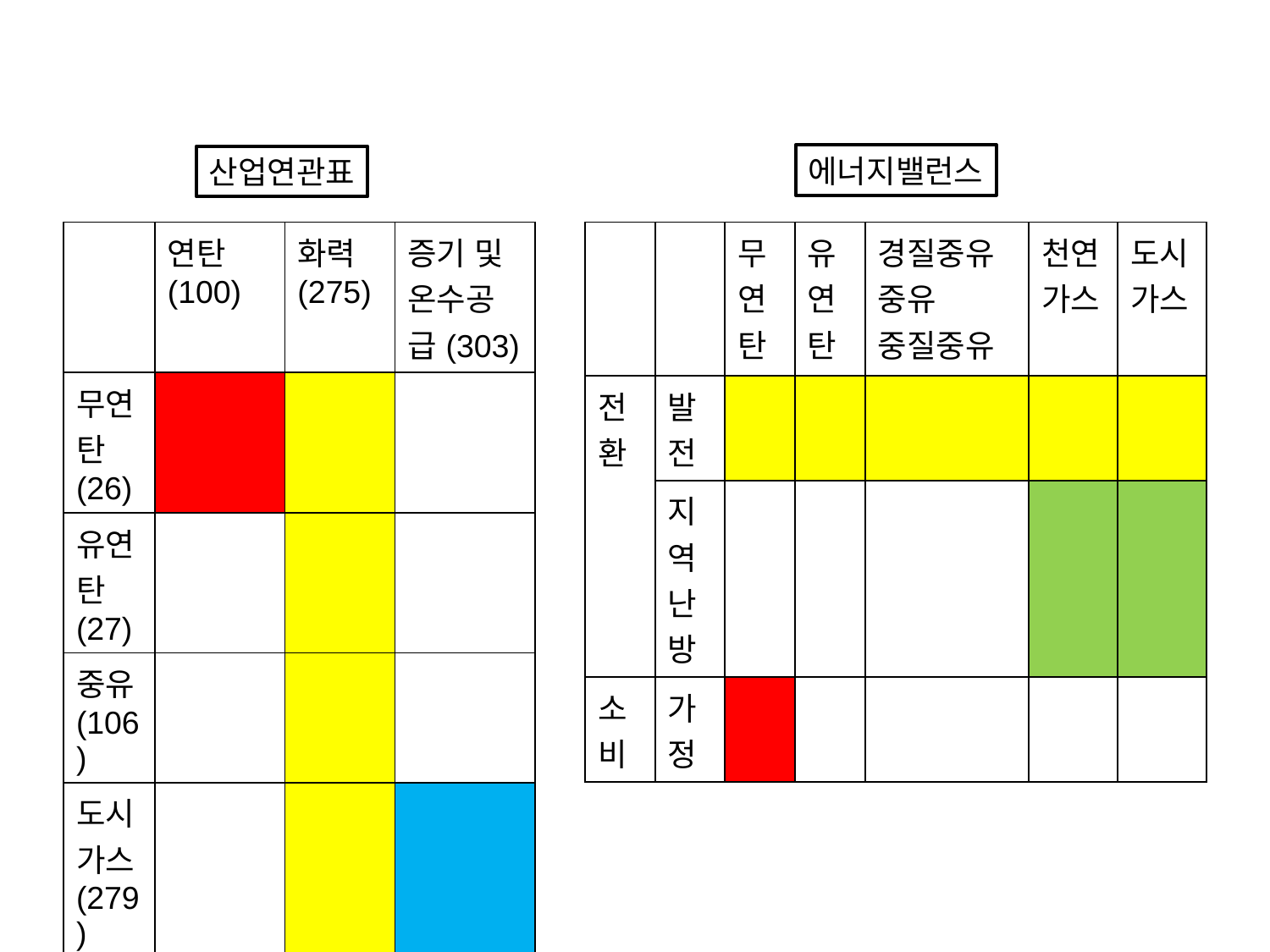

에너지밸런스
산업연관표
|  | 연탄 (100) | 화력 (275) | 증기 및 온수공급(303) |
| --- | --- | --- | --- |
| 무연탄(26) |  |  |  |
| 유연탄 (27) |  |  |  |
| 중유(106) |  |  |  |
| 도시가스(279) |  |  |  |
|  |  | 무연탄 | 유연탄 | 경질중유 중유 중질중유 | 천연가스 | 도시가스 |
| --- | --- | --- | --- | --- | --- | --- |
| 전환 | 발전 |  |  |  |  |  |
|  | 지역난방 |  |  |  |  |  |
| 소비 | 가정 |  |  |  |  |  |